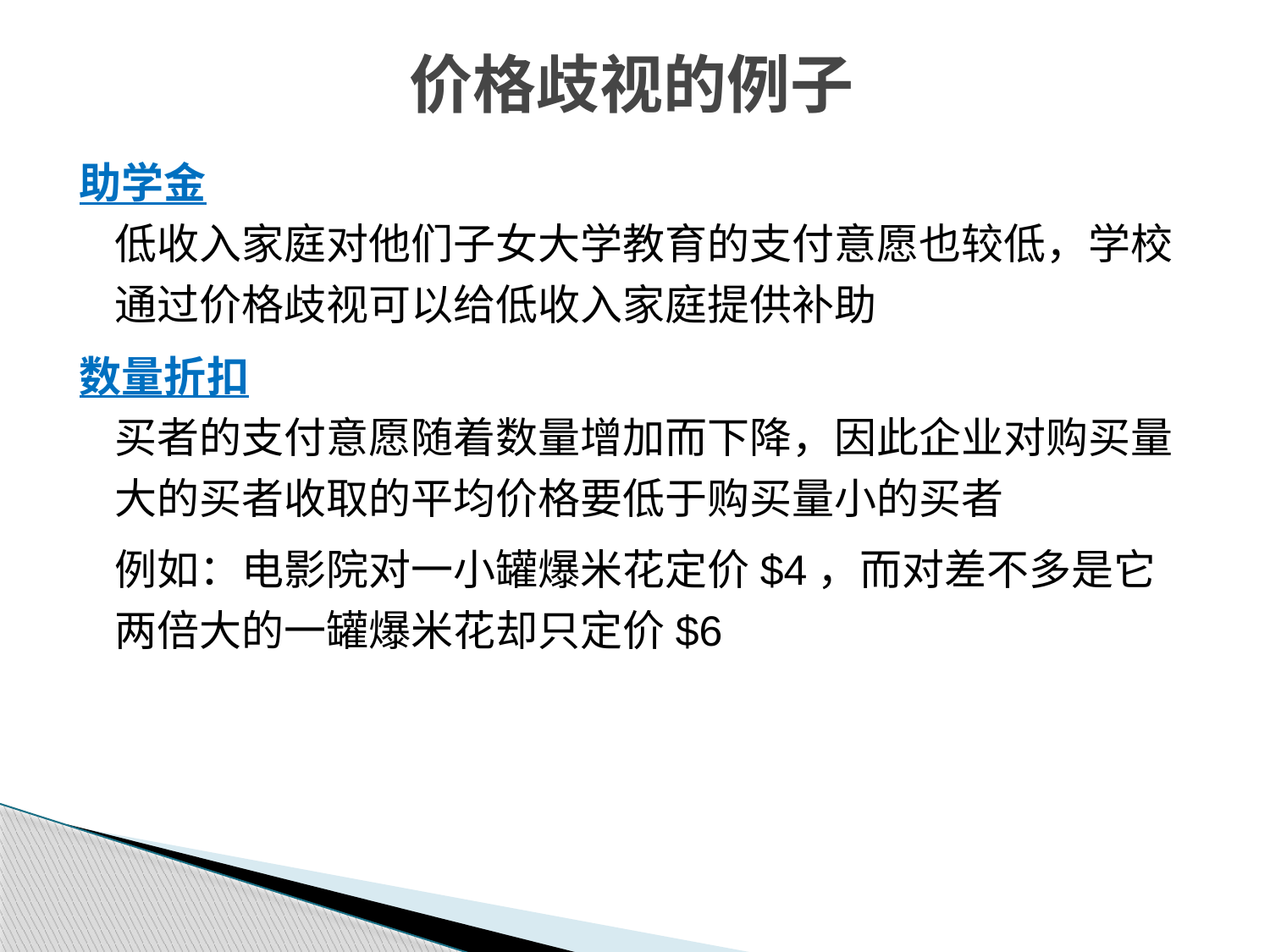

价格歧视的例子
助学金
低收入家庭对他们子女大学教育的支付意愿也较低，学校通过价格歧视可以给低收入家庭提供补助
数量折扣
买者的支付意愿随着数量增加而下降，因此企业对购买量大的买者收取的平均价格要低于购买量小的买者
	例如：电影院对一小罐爆米花定价$4，而对差不多是它两倍大的一罐爆米花却只定价$6